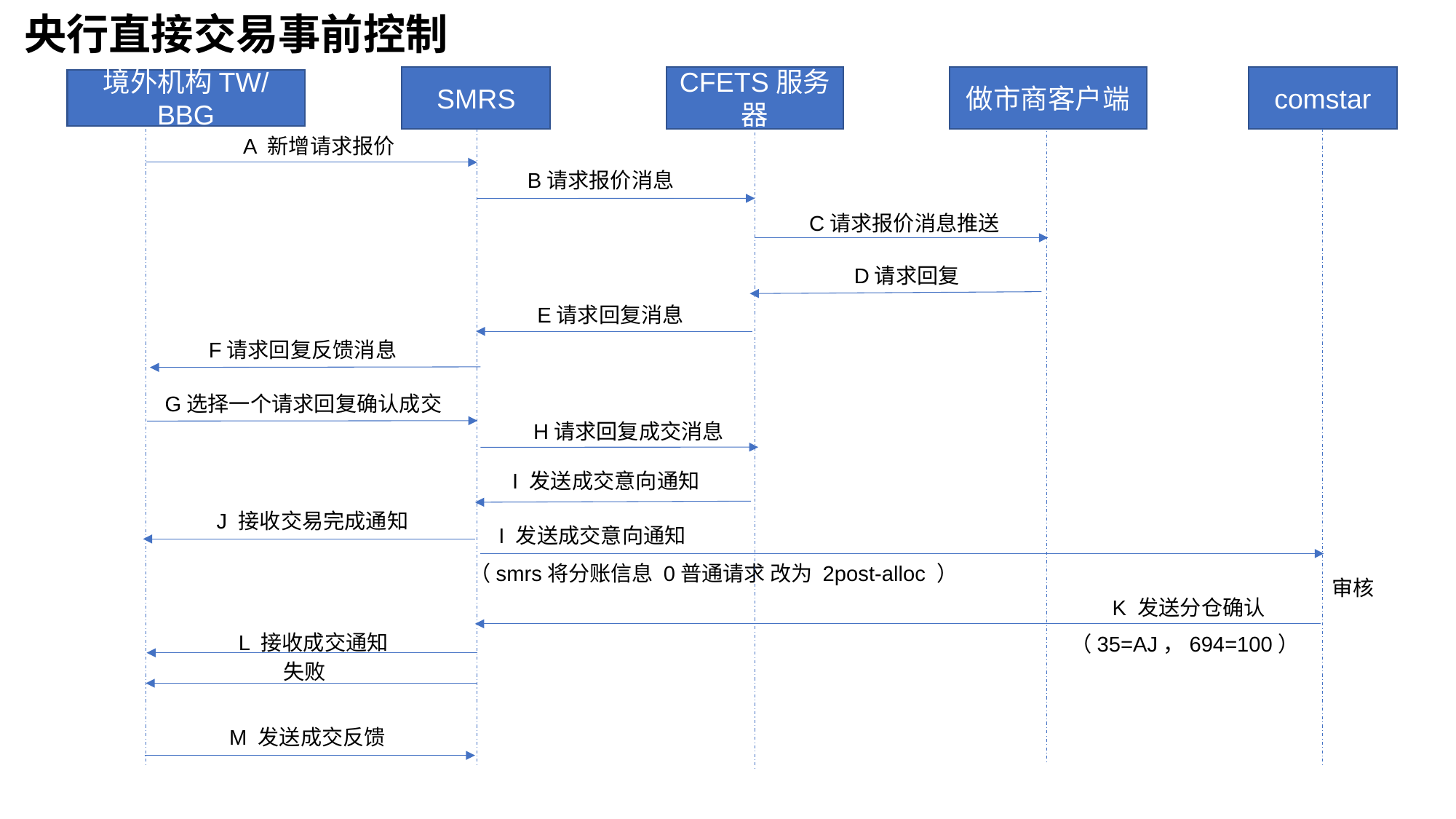

央行直接交易事前控制
SMRS
CFETS服务器
做市商客户端
comstar
境外机构TW/BBG
A 新增请求报价
B请求报价消息
C请求报价消息推送
D请求回复
E请求回复消息
F请求回复反馈消息
G选择一个请求回复确认成交
H请求回复成交消息
I 发送成交意向通知
J 接收交易完成通知
I 发送成交意向通知
（smrs将分账信息 0普通请求 改为 2post-alloc ）
审核
K 发送分仓确认
L 接收成交通知
（35=AJ，694=100）
失败
M 发送成交反馈